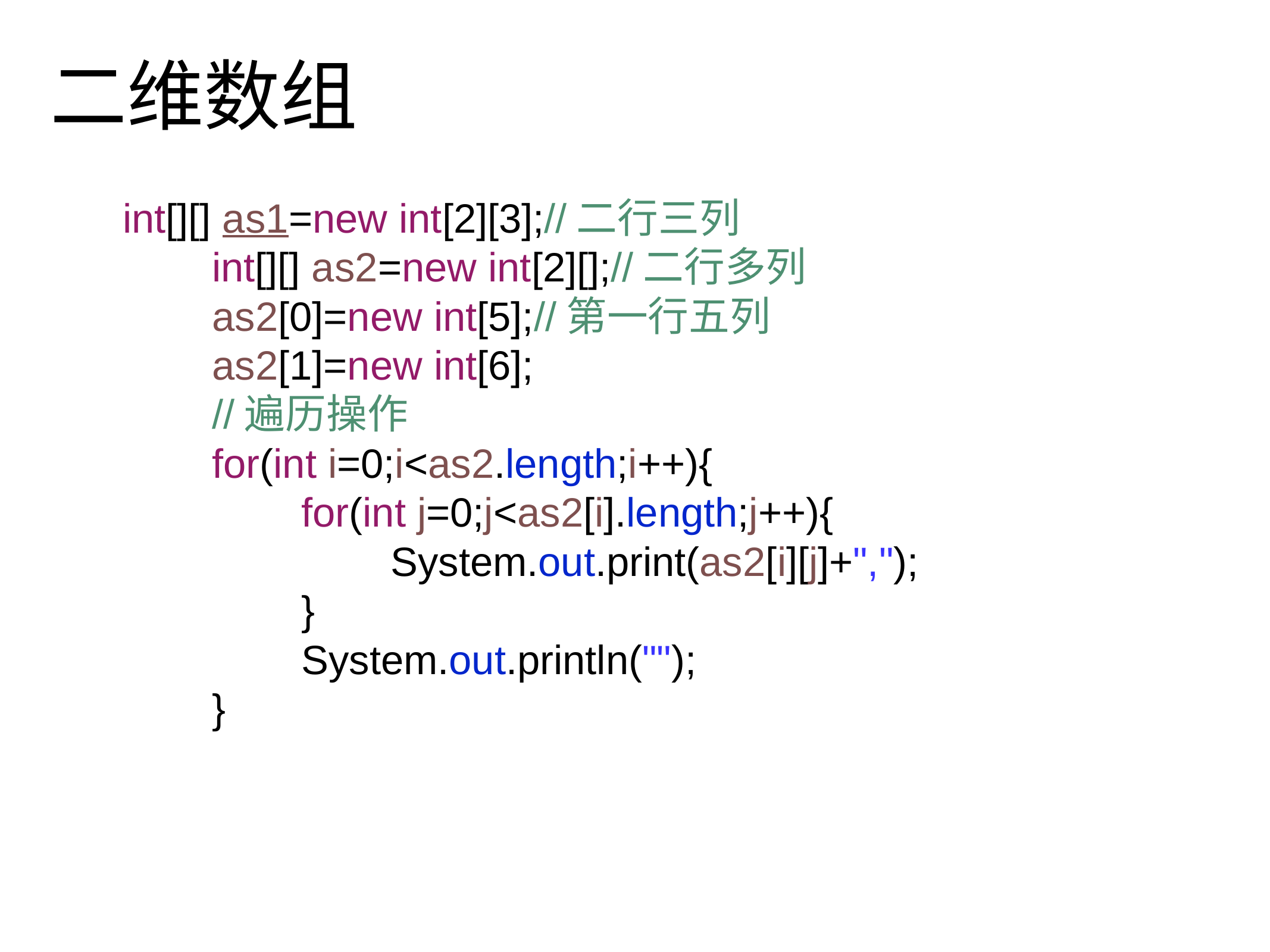

# 二维数组
int[][] as1=new int[2][3];//二行三列
		int[][] as2=new int[2][];//二行多列
		as2[0]=new int[5];//第一行五列
		as2[1]=new int[6];
		//遍历操作
		for(int i=0;i<as2.length;i++){
			for(int j=0;j<as2[i].length;j++){
				System.out.print(as2[i][j]+",");
			}
			System.out.println("");
		}
3